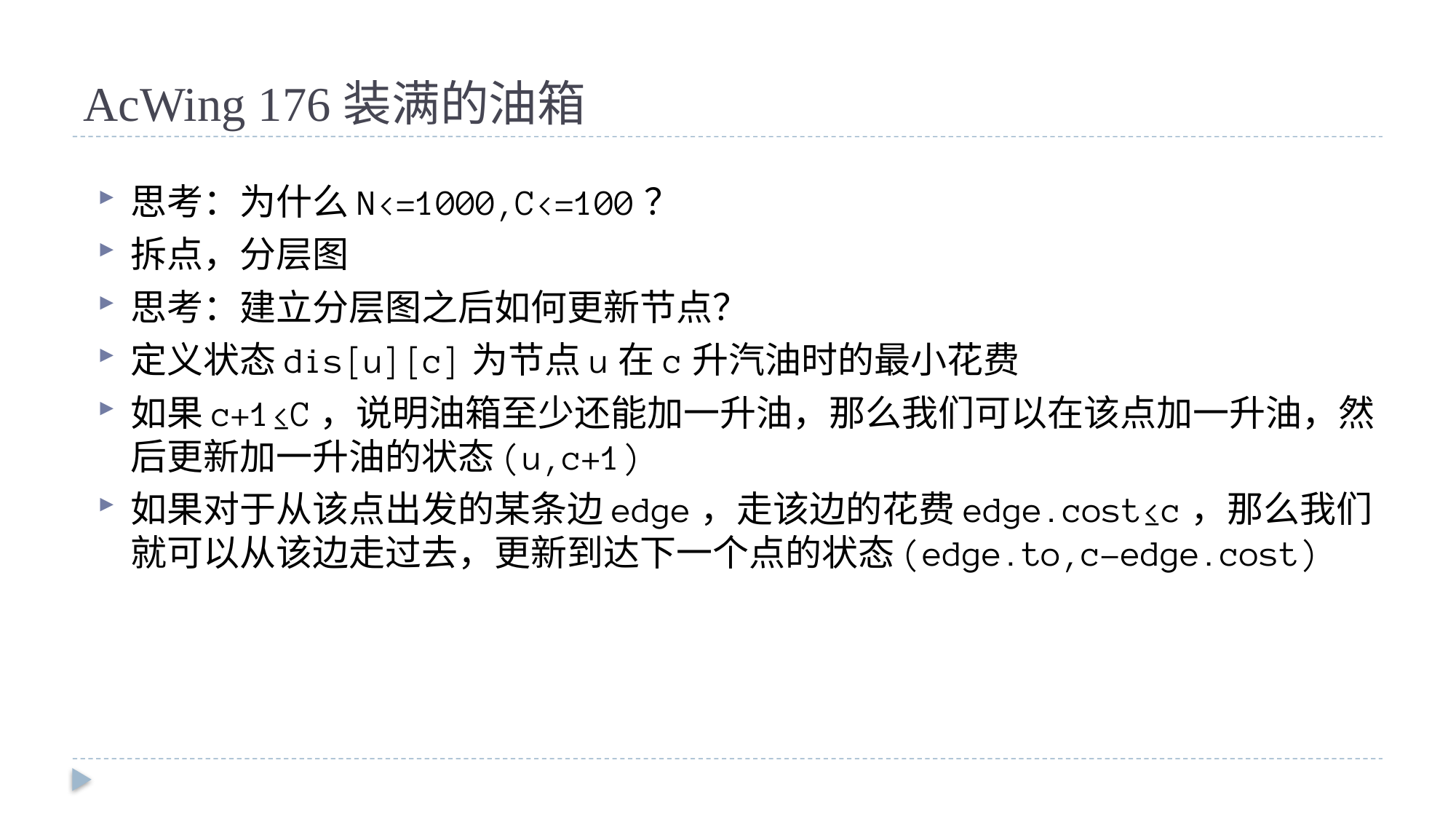

# AcWing 176装满的油箱
思考：为什么N<=1000,C<=100？
拆点，分层图
思考：建立分层图之后如何更新节点？
定义状态dis[u][c]为节点u在c升汽油时的最小花费
如果c+1≤C，说明油箱至少还能加一升油，那么我们可以在该点加一升油，然后更新加一升油的状态(u,c+1)
如果对于从该点出发的某条边edge，走该边的花费edge.cost≤c，那么我们就可以从该边走过去，更新到达下一个点的状态(edge.to,c−edge.cost)